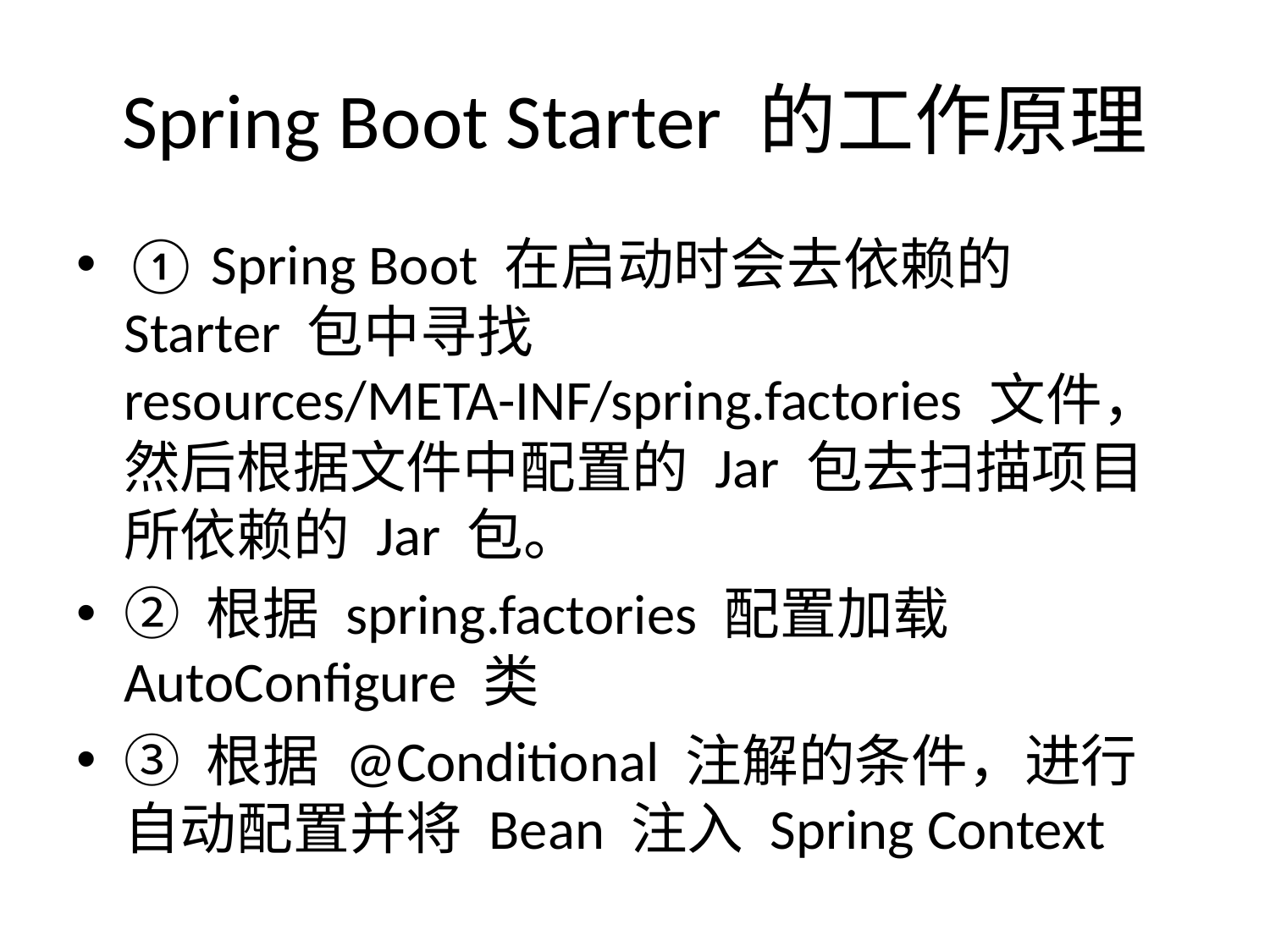

# Spring Boot Starter 的工作原理
① Spring Boot 在启动时会去依赖的 Starter 包中寻找 resources/META-INF/spring.factories 文件，然后根据文件中配置的 Jar 包去扫描项目所依赖的 Jar 包。
② 根据 spring.factories 配置加载 AutoConfigure 类
③ 根据 @Conditional 注解的条件，进行自动配置并将 Bean 注入 Spring Context